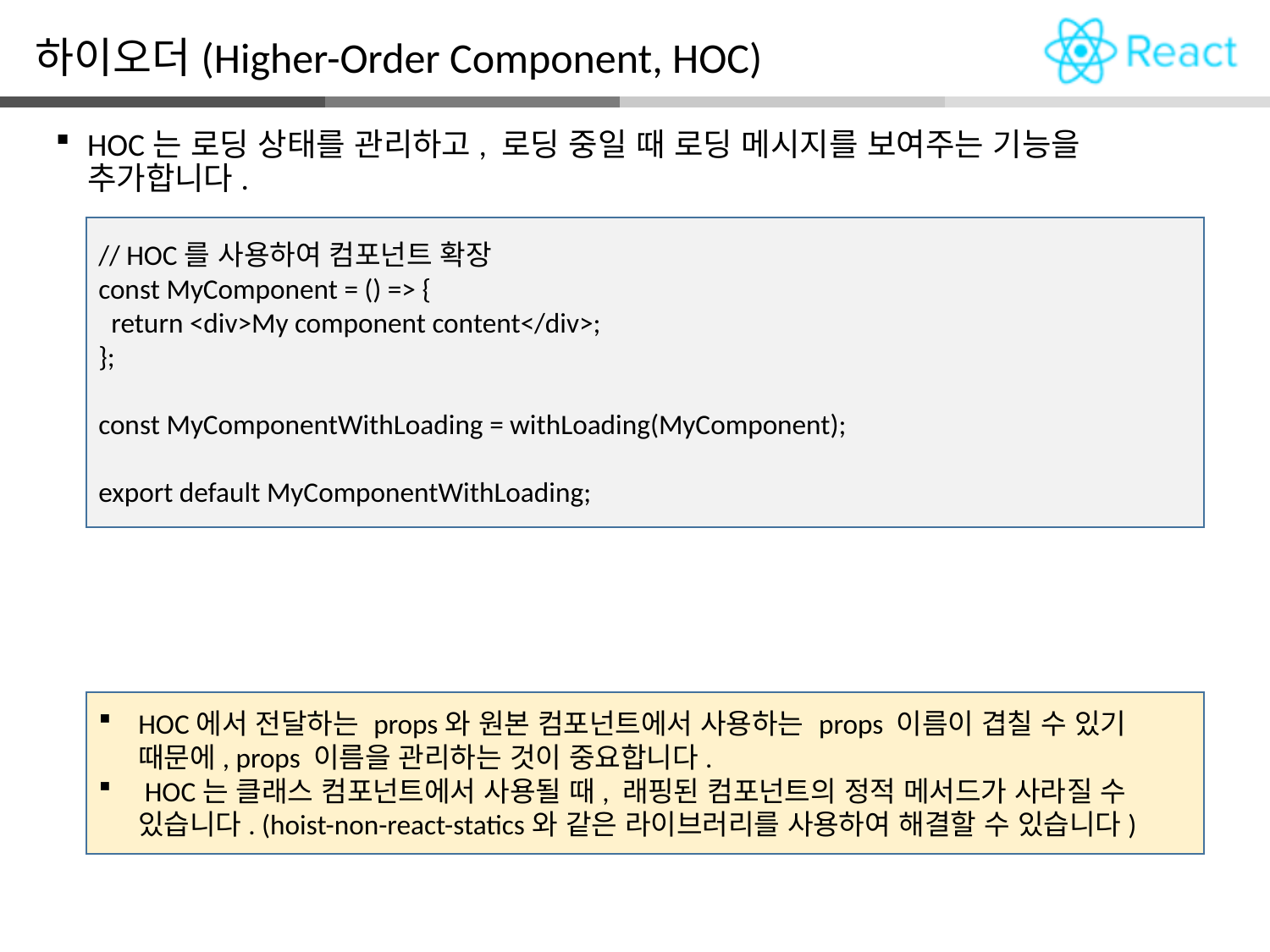

하이오더(Higher-Order Component, HOC)
HOC는 로딩 상태를 관리하고, 로딩 중일 때 로딩 메시지를 보여주는 기능을 추가합니다.

// HOC를 사용하여 컴포넌트 확장
const MyComponent = () => {
  return <div>My component content</div>;
};

const MyComponentWithLoading = withLoading(MyComponent);

export default MyComponentWithLoading;

HOC에서 전달하는 props와 원본 컴포넌트에서 사용하는 props 이름이 겹칠 수 있기 때문에, props 이름을 관리하는 것이 중요합니다.
 HOC는 클래스 컴포넌트에서 사용될 때, 래핑된 컴포넌트의 정적 메서드가 사라질 수 있습니다. (hoist-non-react-statics와 같은 라이브러리를 사용하여 해결할 수 있습니다)